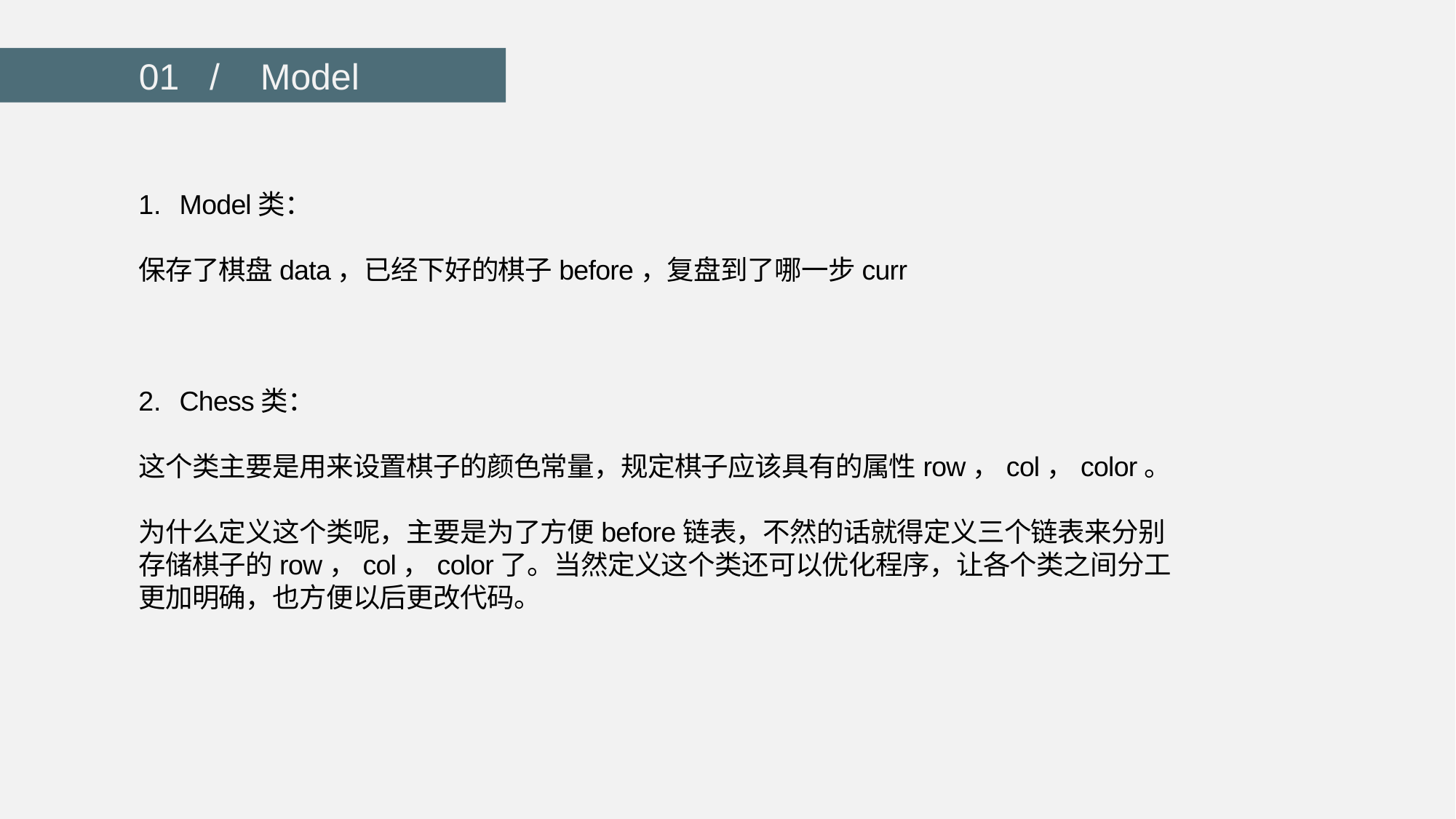

01   /    Model
Model类：

保存了棋盘data，已经下好的棋子before，复盘到了哪一步curr

Chess类：

这个类主要是用来设置棋子的颜色常量，规定棋子应该具有的属性row，col，color。

为什么定义这个类呢，主要是为了方便before链表，不然的话就得定义三个链表来分别存储棋子的row，col，color了。当然定义这个类还可以优化程序，让各个类之间分工更加明确，也方便以后更改代码。